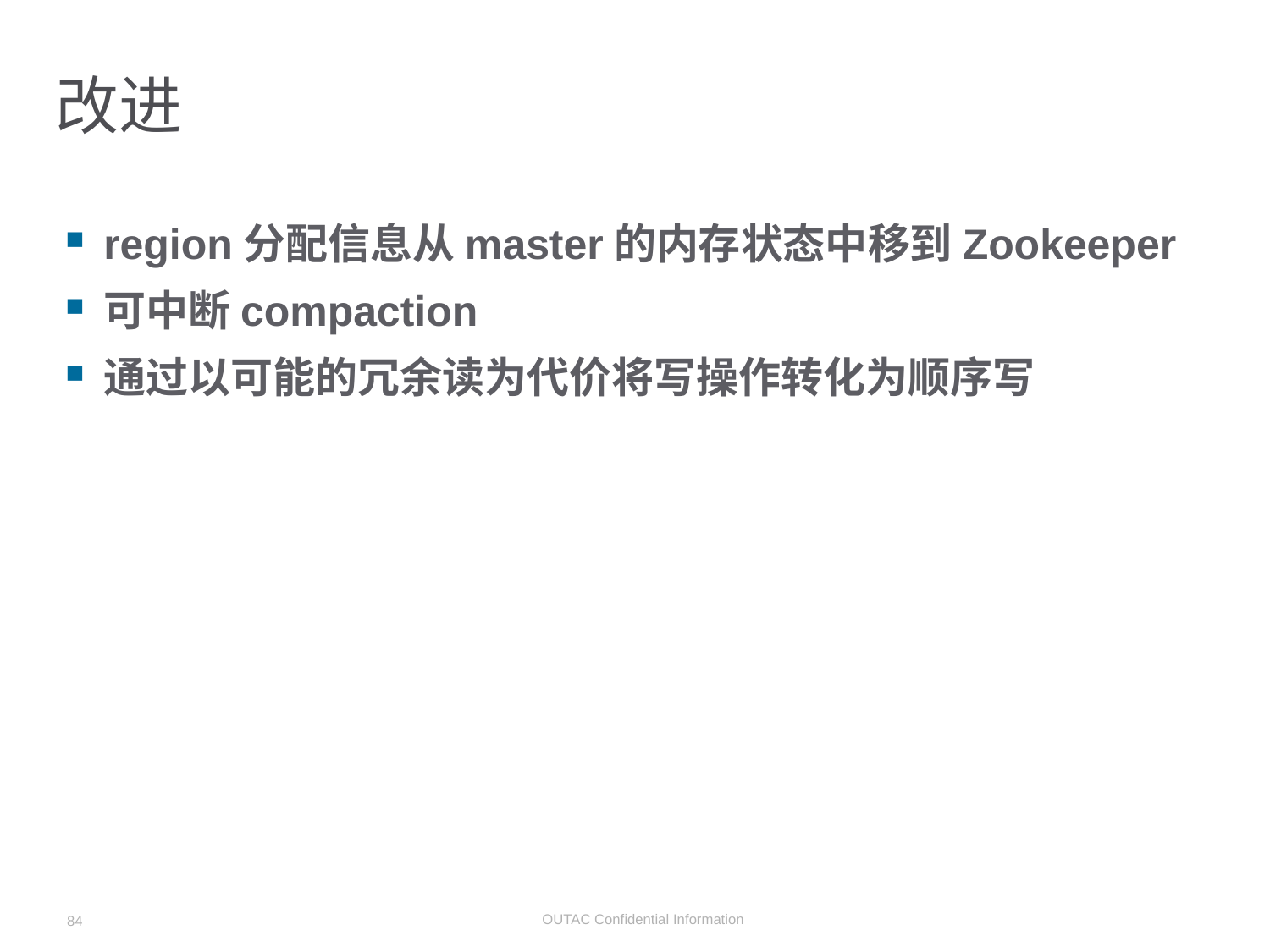

# 改进
region分配信息从master的内存状态中移到Zookeeper
可中断compaction
通过以可能的冗余读为代价将写操作转化为顺序写
84